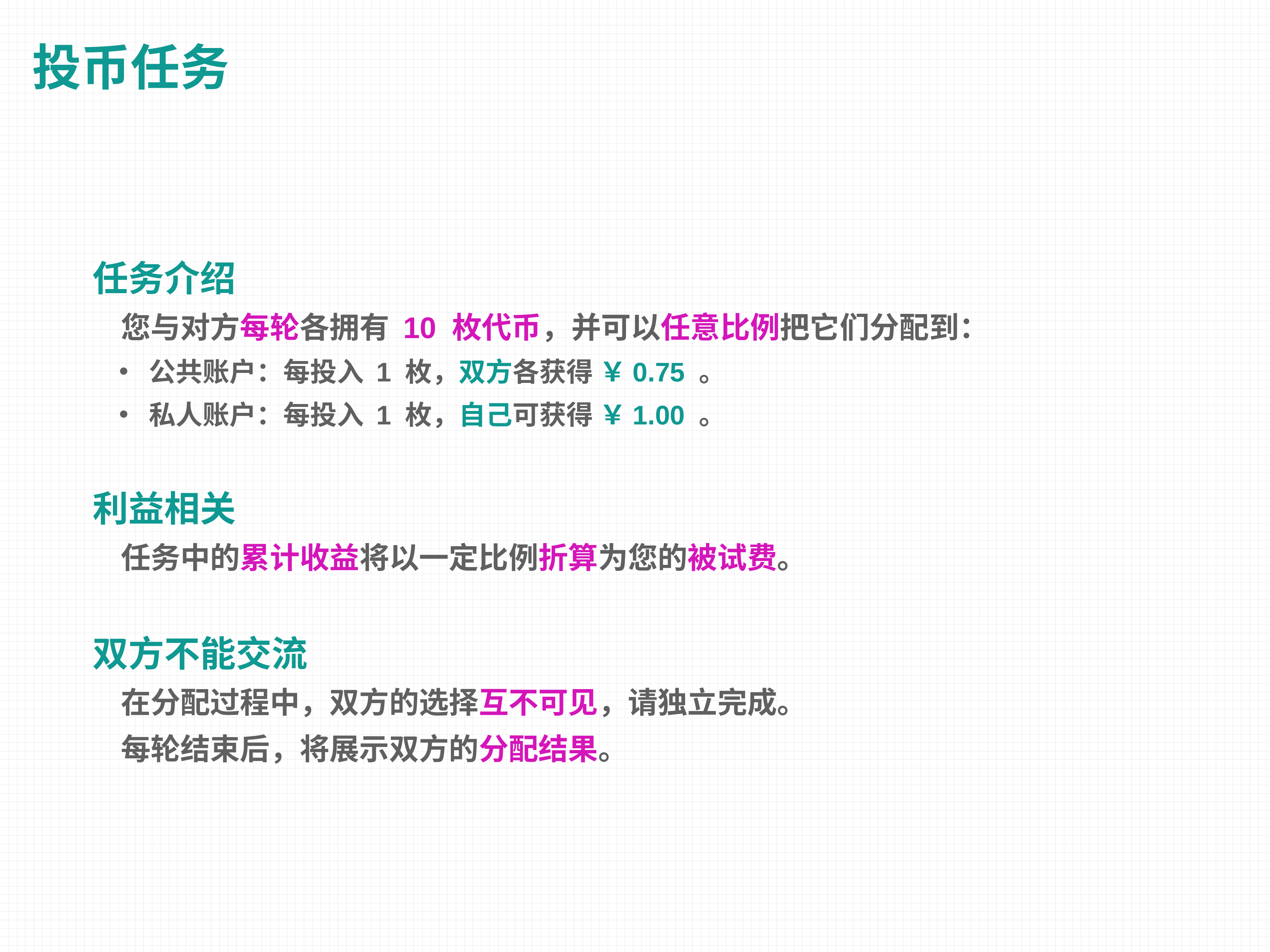

# 投币任务
任务介绍
您与对方每轮各拥有 10 枚代币，并可以任意比例把它们分配到：
公共账户：每投入 1 枚，双方各获得 ￥0.75 。
私人账户：每投入 1 枚，自己可获得 ￥1.00 。

利益相关
任务中的累计收益将以一定比例折算为您的被试费。

双方不能交流
在分配过程中，双方的选择互不可见，请独立完成。
每轮结束后，将展示双方的分配结果。